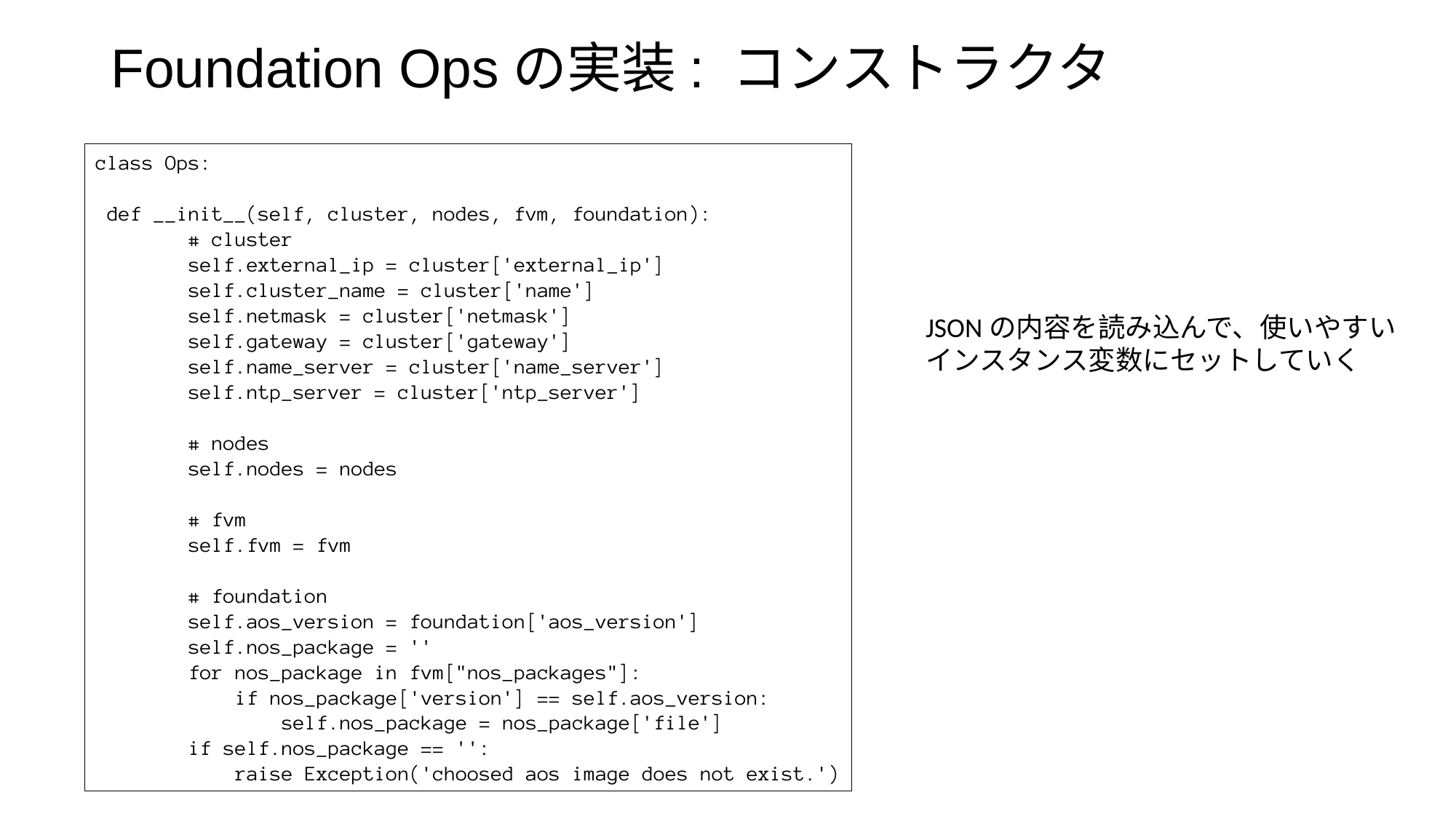

# Foundation Opsの実装: コンストラクタ
class Ops:

 def __init__(self, cluster, nodes, fvm, foundation):
        # cluster
        self.external_ip = cluster['external_ip']
        self.cluster_name = cluster['name']
        self.netmask = cluster['netmask']
        self.gateway = cluster['gateway']
        self.name_server = cluster['name_server']
        self.ntp_server = cluster['ntp_server']

        # nodes
        self.nodes = nodes

        # fvm
        self.fvm = fvm

        # foundation
        self.aos_version = foundation['aos_version']
        self.nos_package = ''
        for nos_package in fvm["nos_packages"]:
            if nos_package['version'] == self.aos_version:
                self.nos_package = nos_package['file']
        if self.nos_package == '':
            raise Exception('choosed aos image does not exist.')
JSONの内容を読み込んで、使いやすい
インスタンス変数にセットしていく